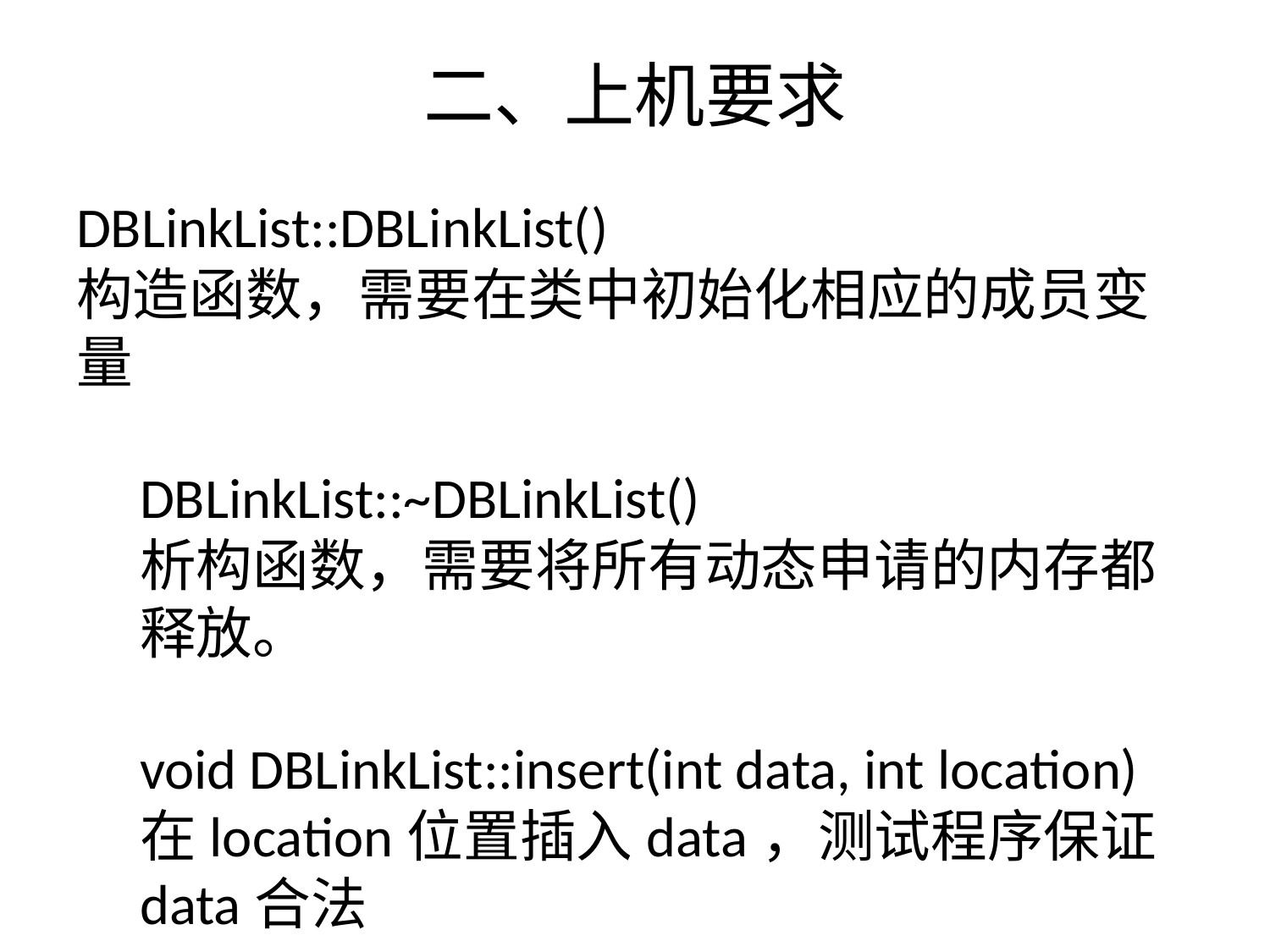

# 二、上机要求
DBLinkList::DBLinkList()
构造函数，需要在类中初始化相应的成员变量

DBLinkList::~DBLinkList()
析构函数，需要将所有动态申请的内存都释放。

void DBLinkList::insert(int data, int location)
在location位置插入data，测试程序保证data合法